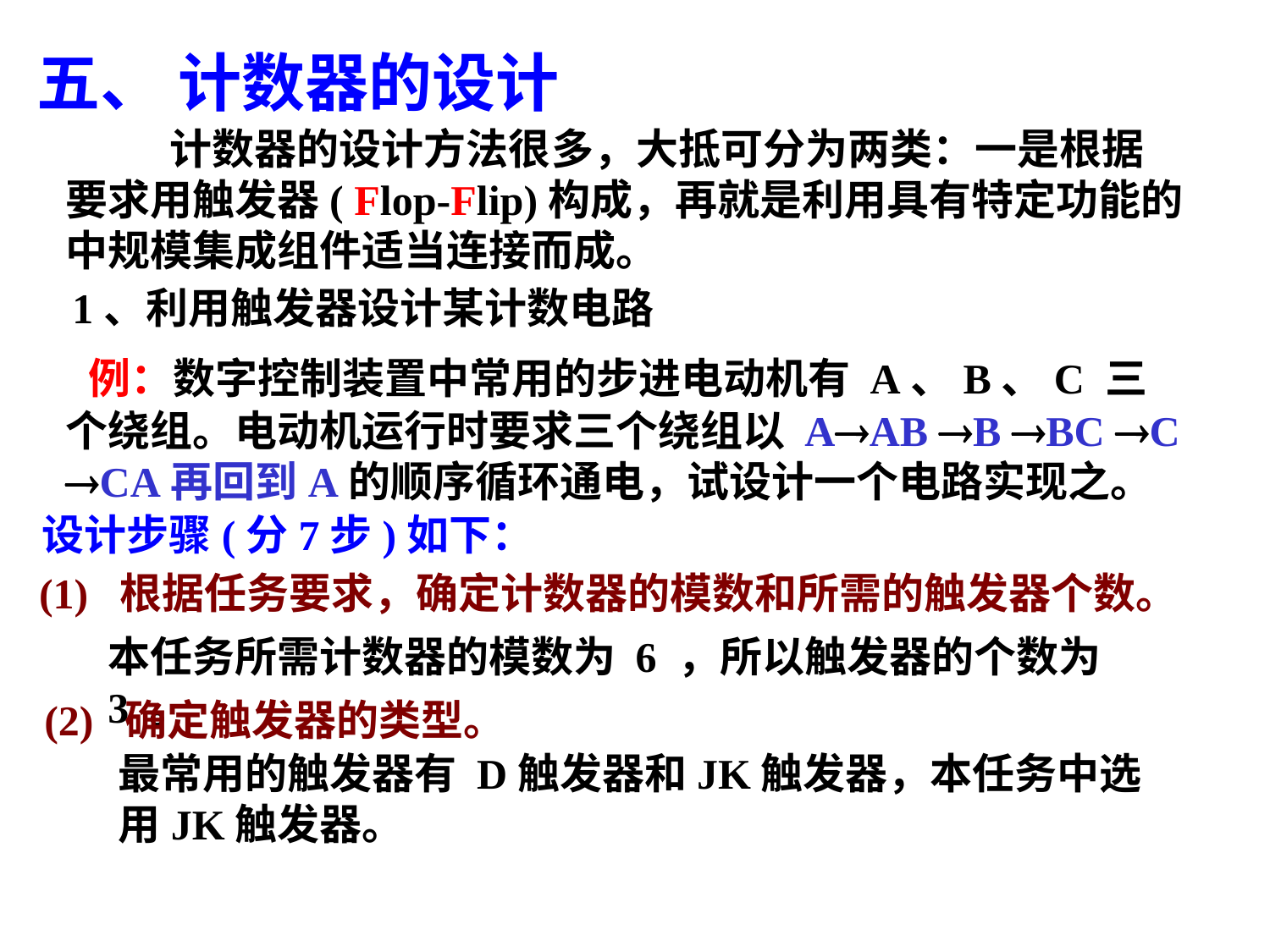

五、 计数器的设计
计数器的设计方法很多，大抵可分为两类：一是根据要求用触发器( Flop-Flip)构成，再就是利用具有特定功能的中规模集成组件适当连接而成。
1、利用触发器设计某计数电路
 例：数字控制装置中常用的步进电动机有 A、B、C 三个绕组。电动机运行时要求三个绕组以 A→AB →B →BC →C →CA再回到A的顺序循环通电，试设计一个电路实现之。
设计步骤(分7步)如下：
(1)  根据任务要求，确定计数器的模数和所需的触发器个数。
本任务所需计数器的模数为 6 ，所以触发器的个数为 3 。
(2)  确定触发器的类型。
最常用的触发器有 D触发器和JK触发器，本任务中选用JK触发器。